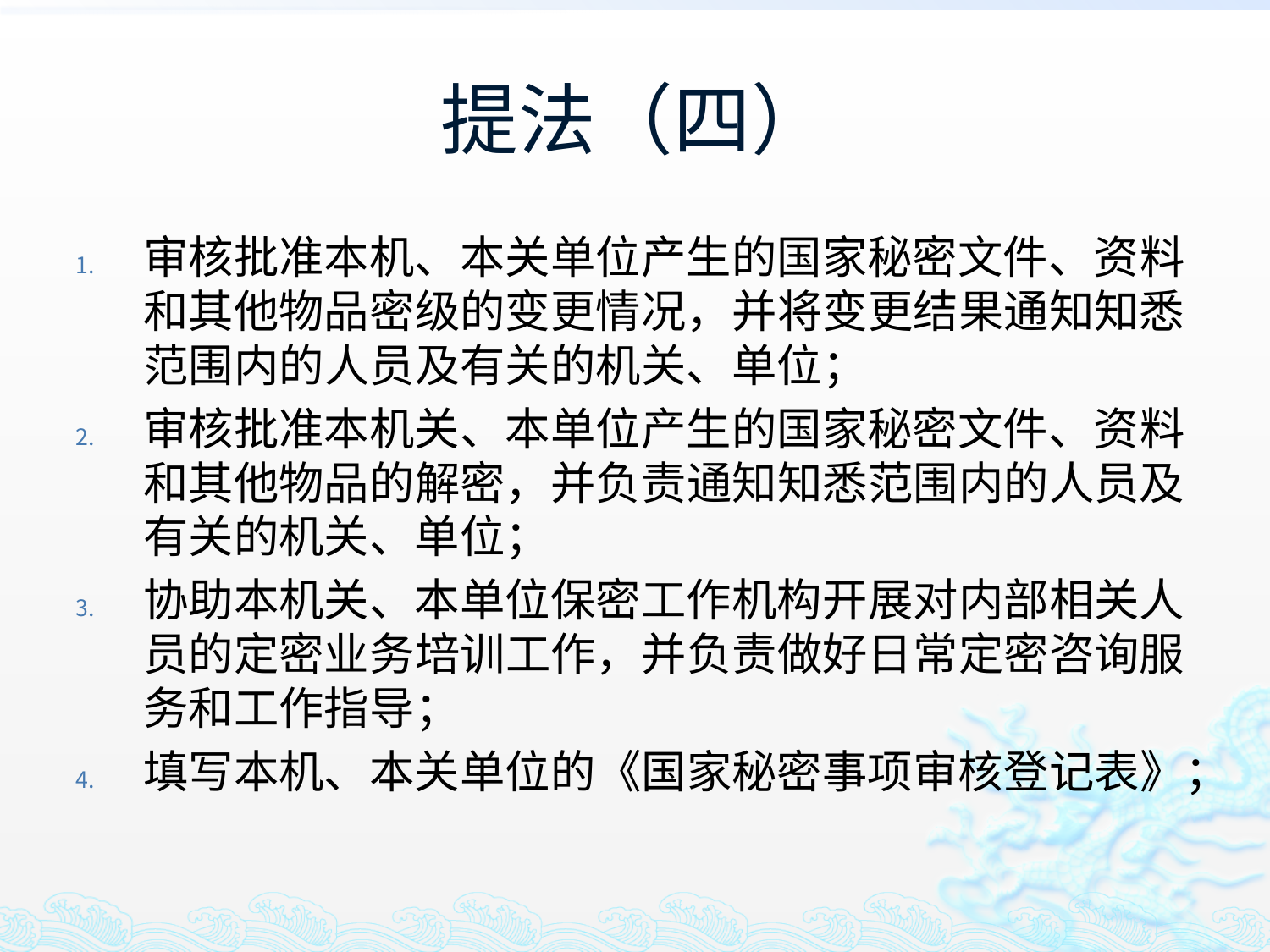

# 提法（四）
审核批准本机、本关单位产生的国家秘密文件、资料和其他物品密级的变更情况，并将变更结果通知知悉范围内的人员及有关的机关、单位；
审核批准本机关、本单位产生的国家秘密文件、资料和其他物品的解密，并负责通知知悉范围内的人员及有关的机关、单位；
协助本机关、本单位保密工作机构开展对内部相关人员的定密业务培训工作，并负责做好日常定密咨询服务和工作指导；
填写本机、本关单位的《国家秘密事项审核登记表》；